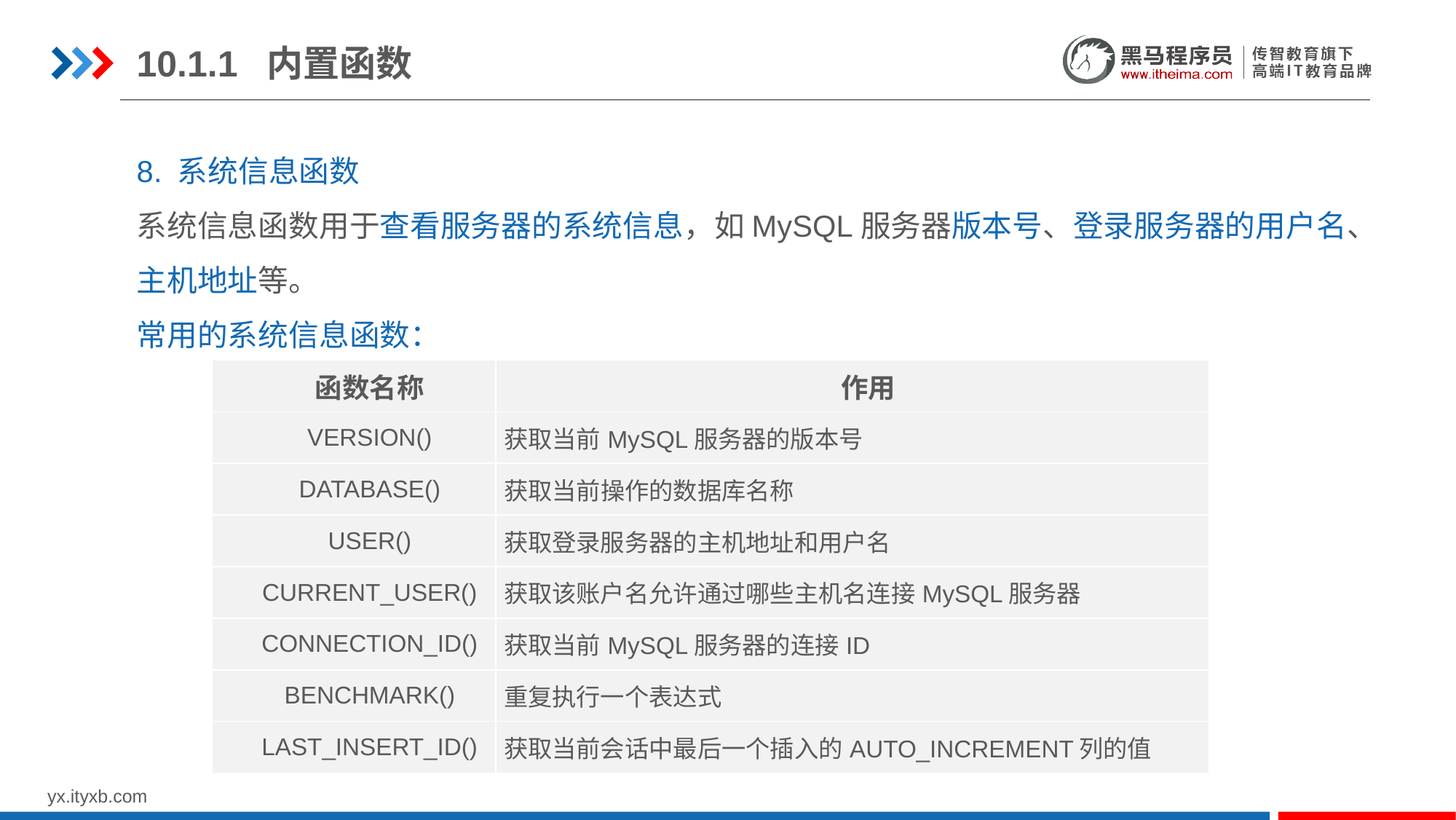

10.1.1  内置函数
8. 系统信息函数
系统信息函数用于查看服务器的系统信息，如MySQL服务器版本号、登录服务器的用户名、主机地址等。
常用的系统信息函数：
| 函数名称 | 作用 |
| --- | --- |
| VERSION() | 获取当前MySQL服务器的版本号 |
| DATABASE() | 获取当前操作的数据库名称 |
| USER() | 获取登录服务器的主机地址和用户名 |
| CURRENT\_USER() | 获取该账户名允许通过哪些主机名连接MySQL服务器 |
| CONNECTION\_ID() | 获取当前MySQL服务器的连接ID |
| BENCHMARK() | 重复执行一个表达式 |
| LAST\_INSERT\_ID() | 获取当前会话中最后一个插入的AUTO\_INCREMENT列的值 |